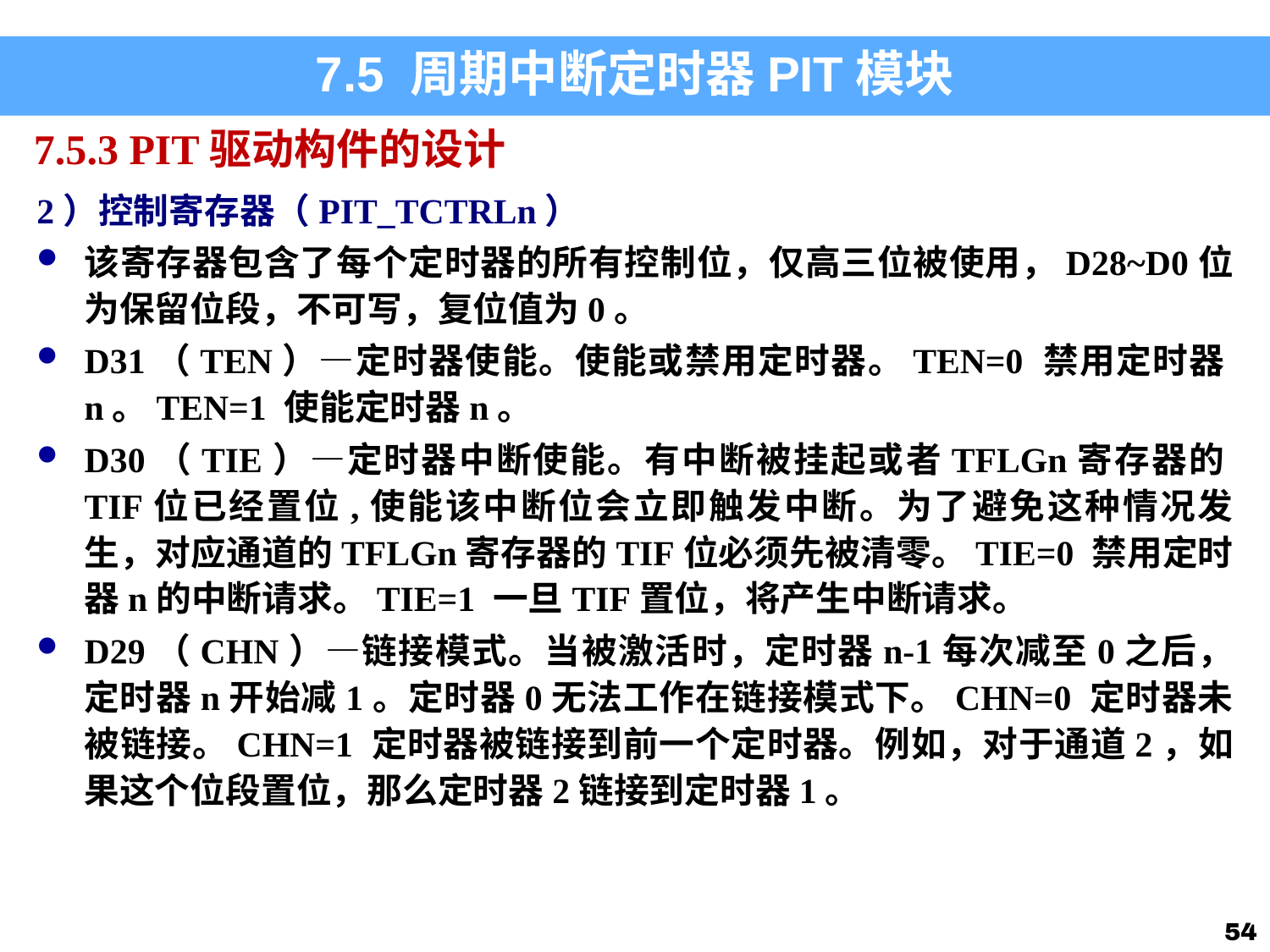

7.5 周期中断定时器PIT模块
7.5.3 PIT驱动构件的设计
2）控制寄存器（PIT_TCTRLn）
该寄存器包含了每个定时器的所有控制位，仅高三位被使用，D28~D0位为保留位段，不可写，复位值为0。
D31（TEN）—定时器使能。使能或禁用定时器。TEN=0 禁用定时器n。TEN=1 使能定时器n。
D30（TIE）—定时器中断使能。有中断被挂起或者TFLGn寄存器的TIF位已经置位,使能该中断位会立即触发中断。为了避免这种情况发生，对应通道的TFLGn寄存器的TIF位必须先被清零。TIE=0 禁用定时器n的中断请求。TIE=1 一旦TIF置位，将产生中断请求。
D29（CHN）—链接模式。当被激活时，定时器n-1每次减至0之后，定时器n开始减1。定时器0无法工作在链接模式下。CHN=0 定时器未被链接。CHN=1 定时器被链接到前一个定时器。例如，对于通道2，如果这个位段置位，那么定时器2链接到定时器1。
54